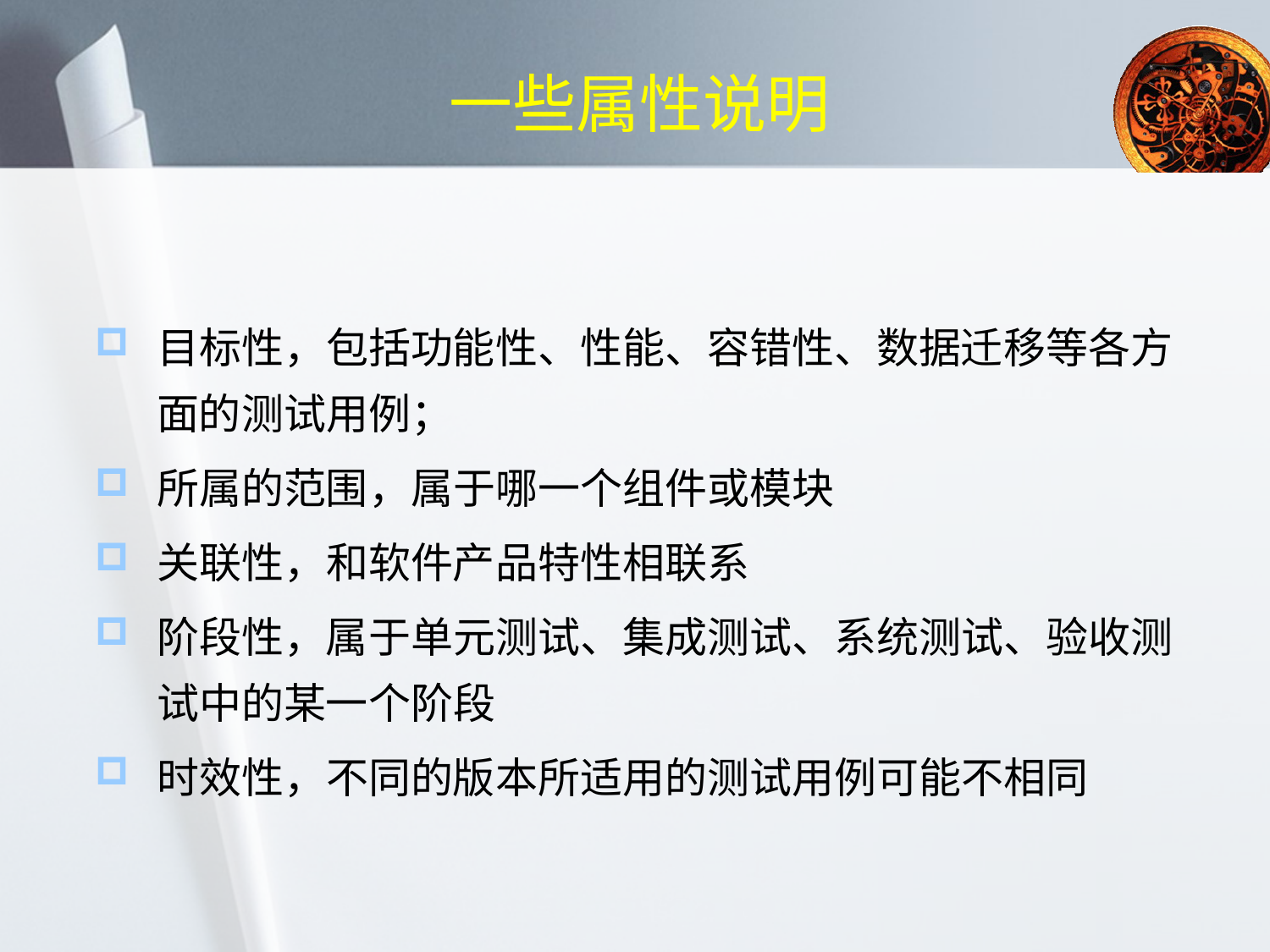

# 一些属性说明
目标性，包括功能性、性能、容错性、数据迁移等各方面的测试用例；
所属的范围，属于哪一个组件或模块
关联性，和软件产品特性相联系
阶段性，属于单元测试、集成测试、系统测试、验收测试中的某一个阶段
时效性，不同的版本所适用的测试用例可能不相同